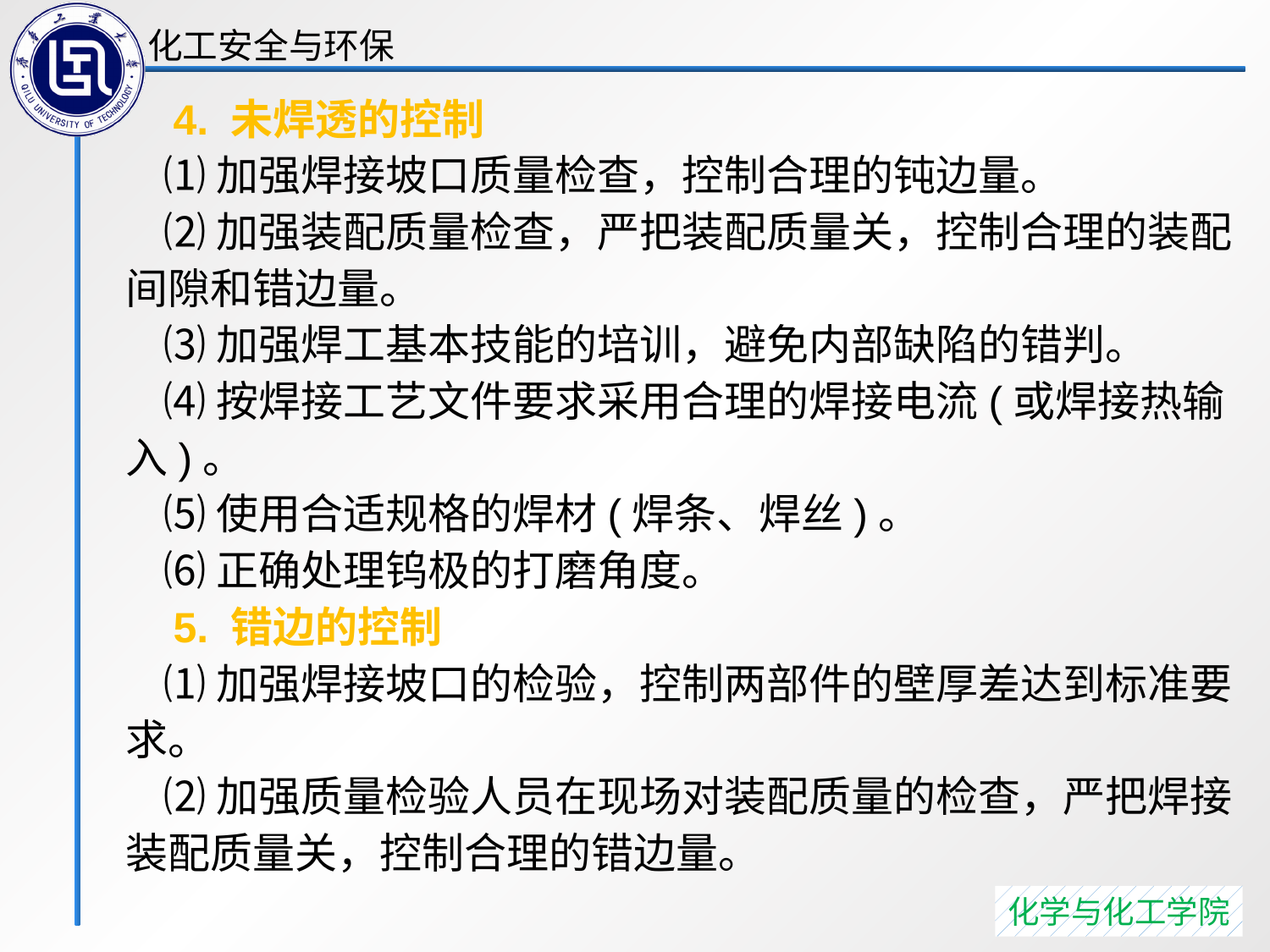

4. 未焊透的控制
    ⑴加强焊接坡口质量检查，控制合理的钝边量。
    ⑵加强装配质量检查，严把装配质量关，控制合理的装配间隙和错边量。
    ⑶加强焊工基本技能的培训，避免内部缺陷的错判。
    ⑷按焊接工艺文件要求采用合理的焊接电流(或焊接热输入)。
    ⑸使用合适规格的焊材(焊条、焊丝)。
    ⑹正确处理钨极的打磨角度。
    5. 错边的控制
    ⑴加强焊接坡口的检验，控制两部件的壁厚差达到标准要求。
    ⑵加强质量检验人员在现场对装配质量的检查，严把焊接装配质量关，控制合理的错边量。